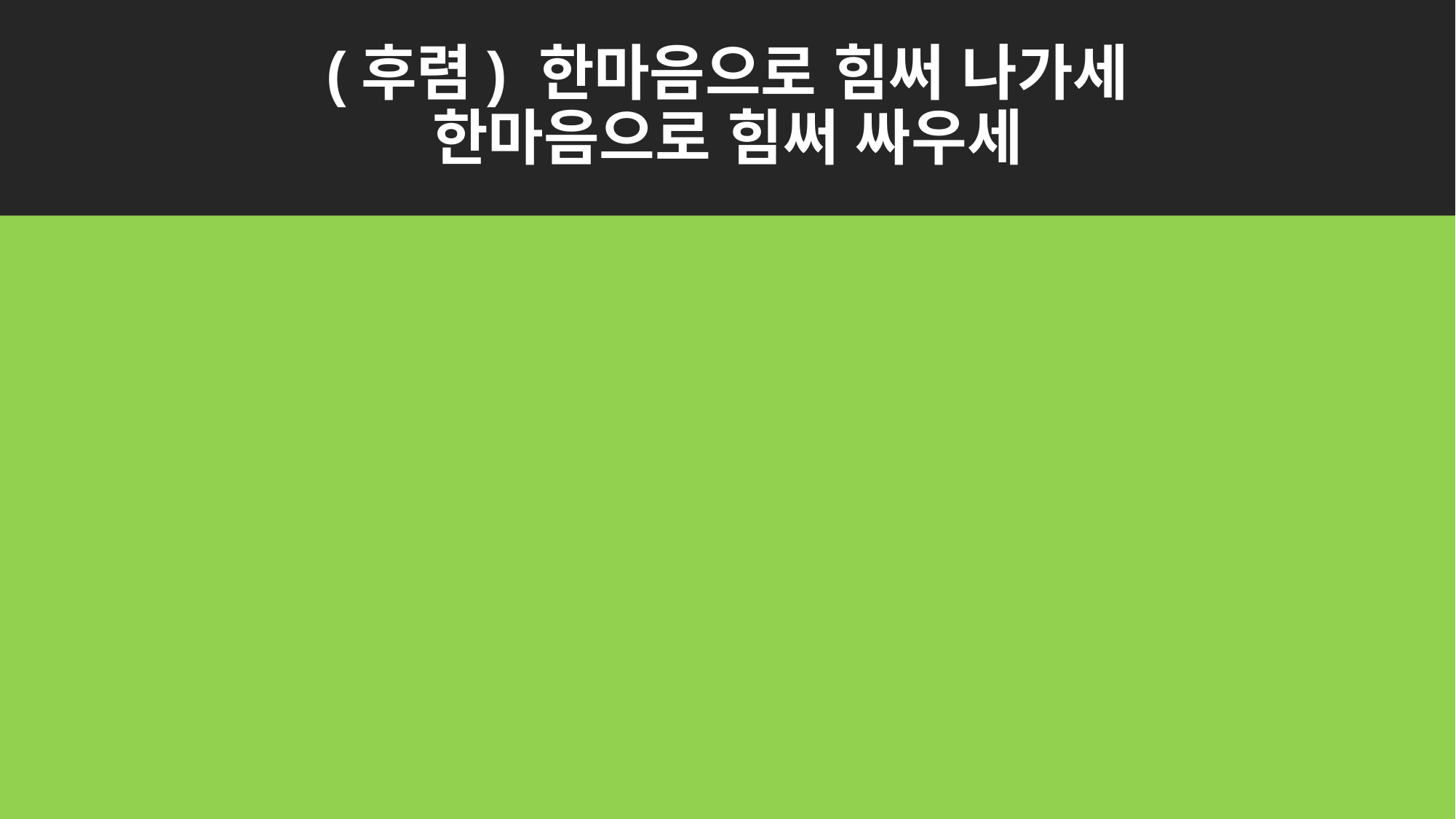

# (후렴) 한마음으로 힘써 나가세 한마음으로 힘써 싸우세